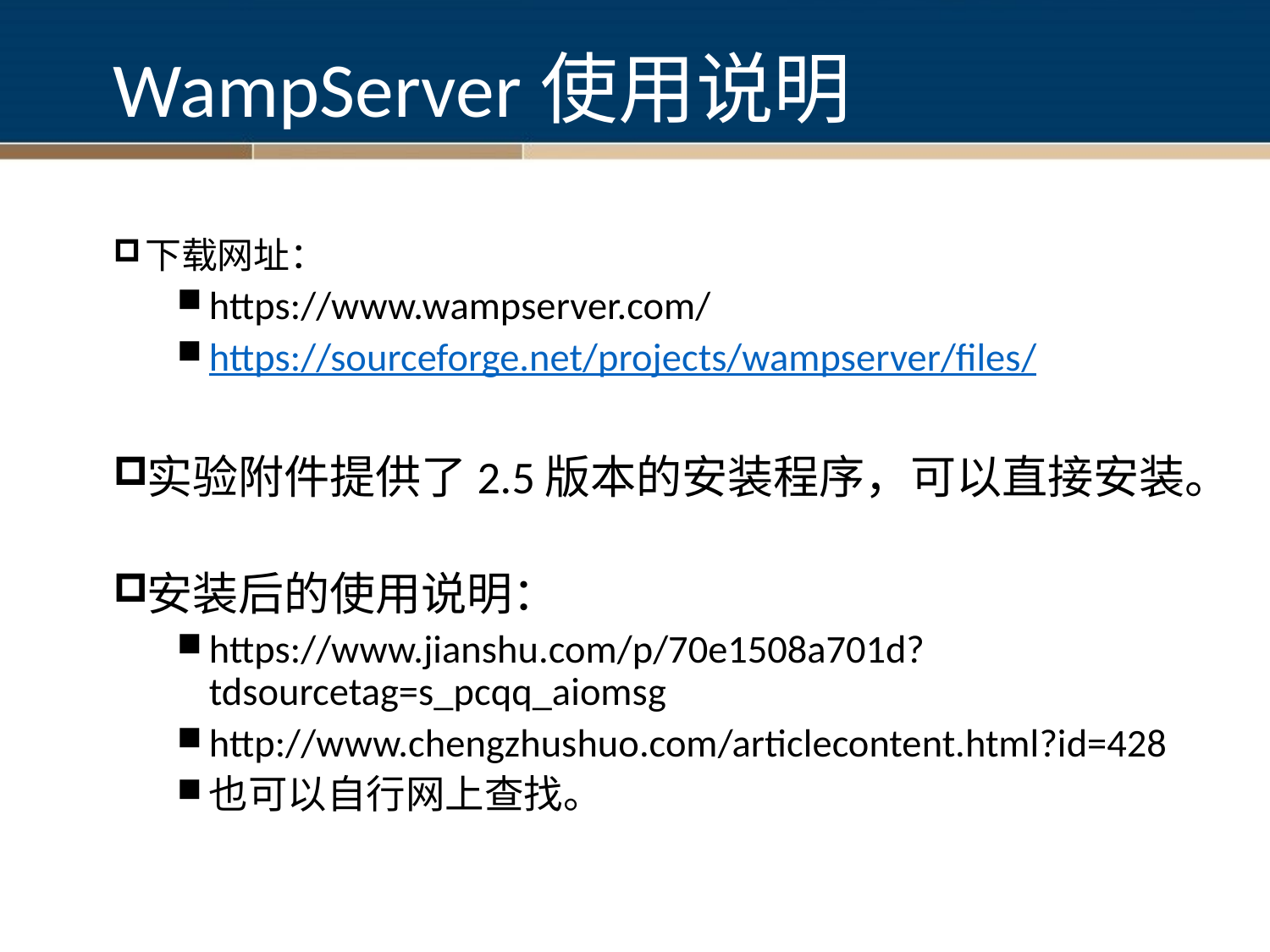

# WampServer使用说明
下载网址：
https://www.wampserver.com/
https://sourceforge.net/projects/wampserver/files/

实验附件提供了2.5版本的安装程序，可以直接安装。

安装后的使用说明：
https://www.jianshu.com/p/70e1508a701d?tdsourcetag=s_pcqq_aiomsg
http://www.chengzhushuo.com/articlecontent.html?id=428
也可以自行网上查找。